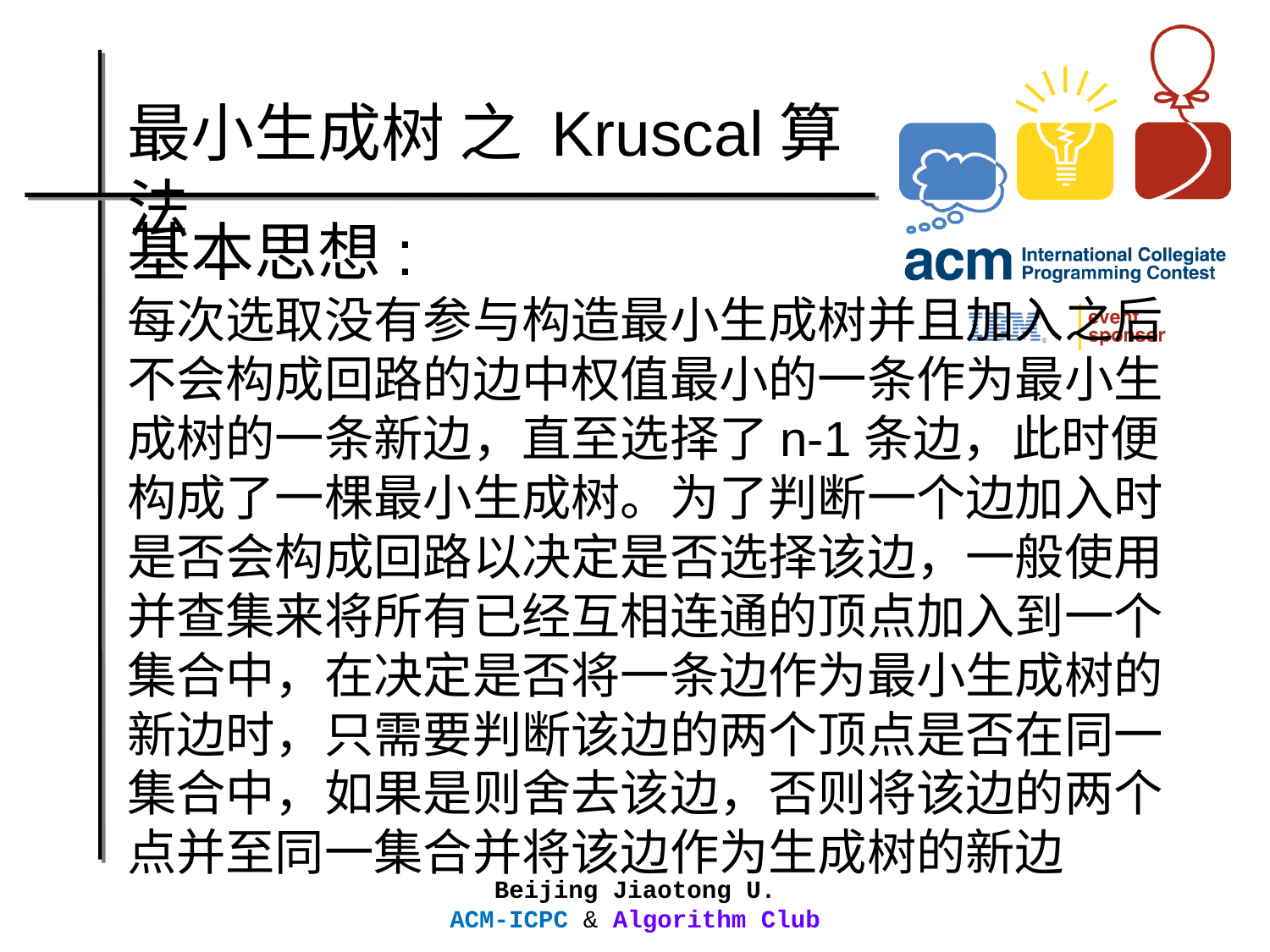

最小生成树 之 Kruscal算法
基本思想:
每次选取没有参与构造最小生成树并且加入之后不会构成回路的边中权值最小的一条作为最小生成树的一条新边，直至选择了n-1条边，此时便构成了一棵最小生成树。为了判断一个边加入时是否会构成回路以决定是否选择该边，一般使用并查集来将所有已经互相连通的顶点加入到一个集合中，在决定是否将一条边作为最小生成树的新边时，只需要判断该边的两个顶点是否在同一集合中，如果是则舍去该边，否则将该边的两个点并至同一集合并将该边作为生成树的新边